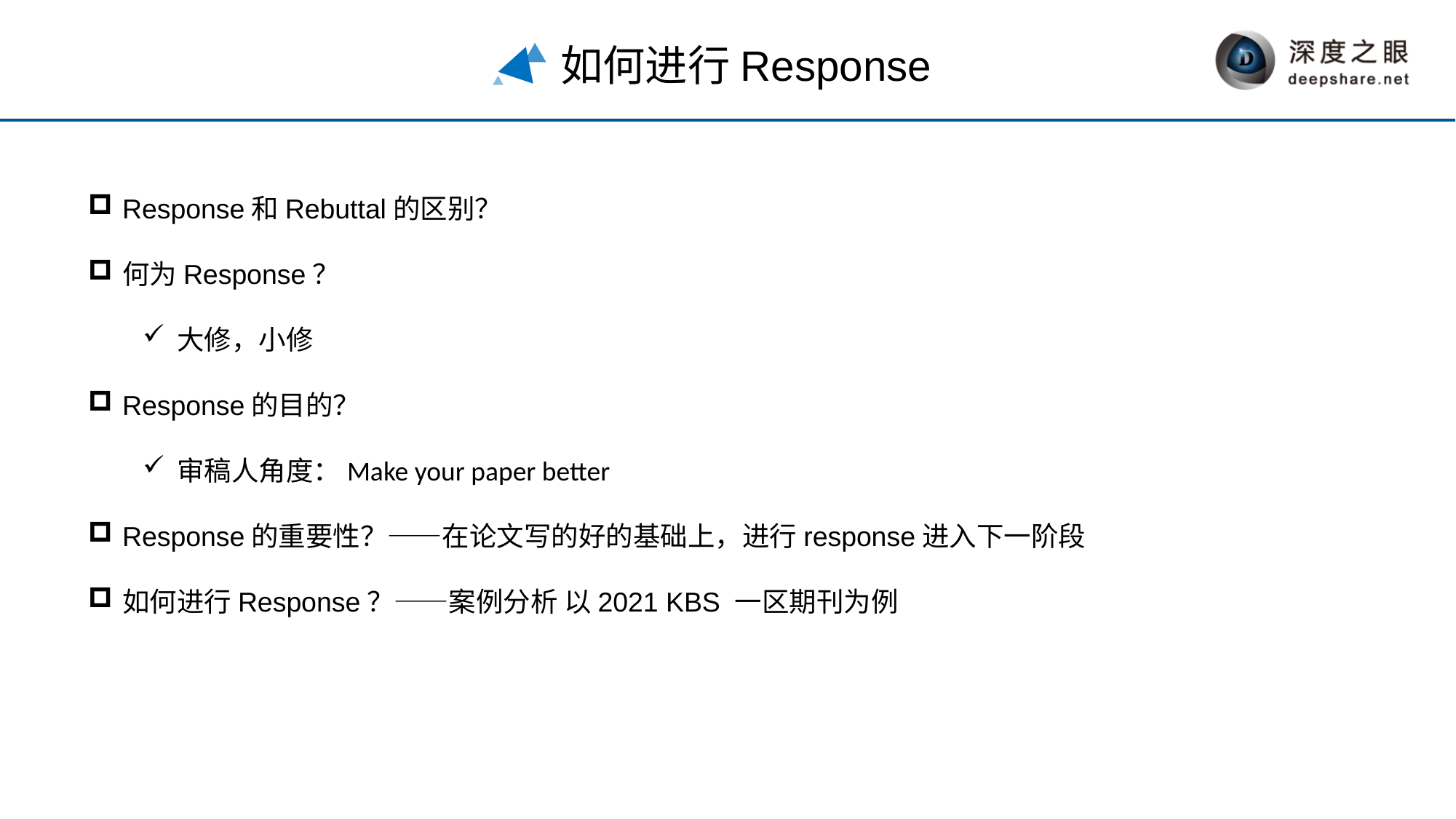

如何进行Response

Response和Rebuttal的区别？
何为Response？
大修，小修
Response的目的？
审稿人角度：Make your paper better
Response的重要性？——在论文写的好的基础上，进行response进入下一阶段
如何进行Response？——案例分析 以2021 KBS 一区期刊为例